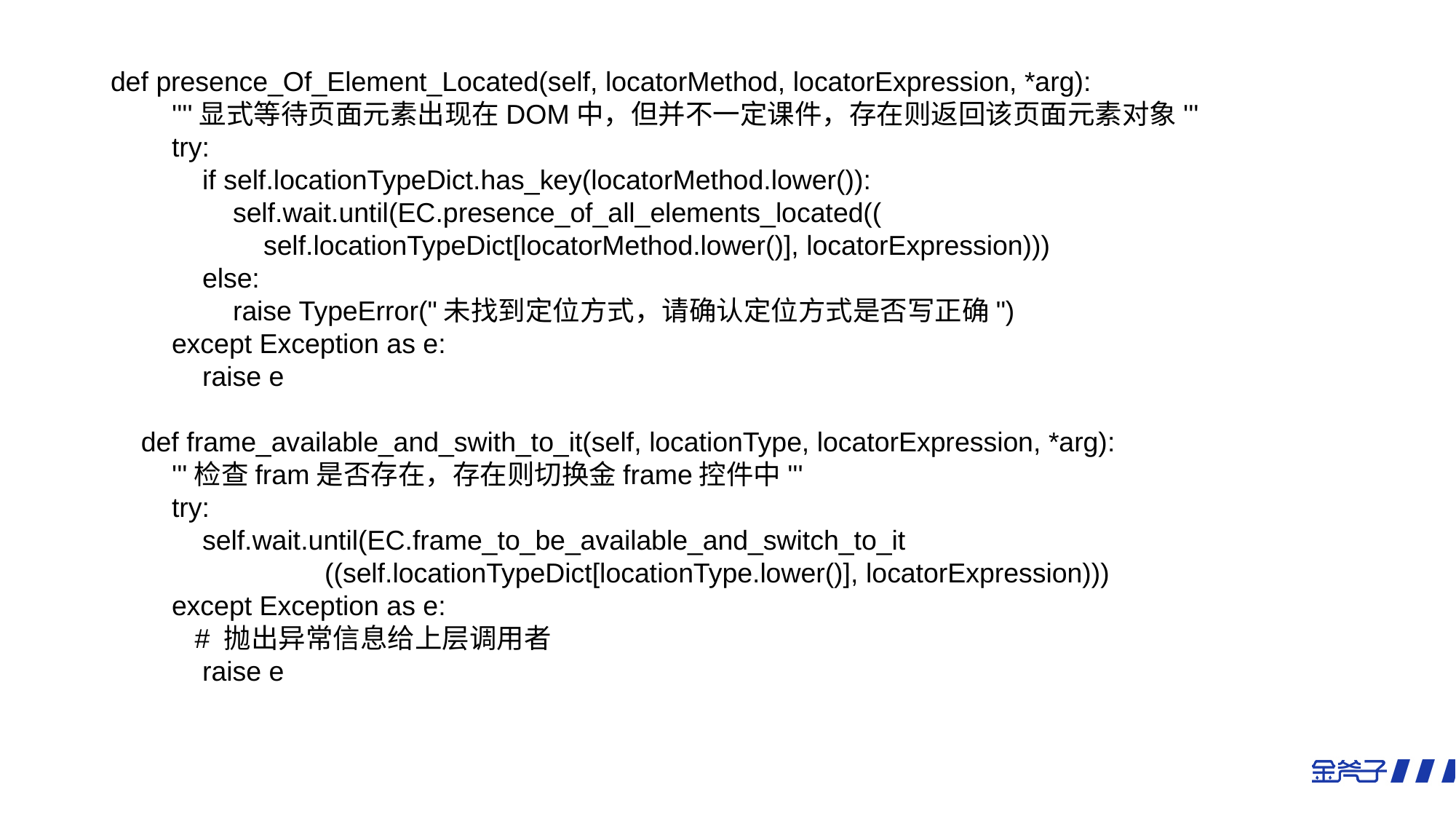

def presence_Of_Element_Located(self, locatorMethod, locatorExpression, *arg):
        ''''显式等待页面元素出现在DOM中，但并不一定课件，存在则返回该页面元素对象'''
        try:
            if self.locationTypeDict.has_key(locatorMethod.lower()):
                self.wait.until(EC.presence_of_all_elements_located((
                    self.locationTypeDict[locatorMethod.lower()], locatorExpression)))
            else:
                raise TypeError("未找到定位方式，请确认定位方式是否写正确")
        except Exception as e:
            raise e

    def frame_available_and_swith_to_it(self, locationType, locatorExpression, *arg):
        '''检查fram是否存在，存在则切换金frame控件中'''
        try:
            self.wait.until(EC.frame_to_be_available_and_switch_to_it
                            ((self.locationTypeDict[locationType.lower()], locatorExpression)))
        except Exception as e:
           # 抛出异常信息给上层调用者
            raise e